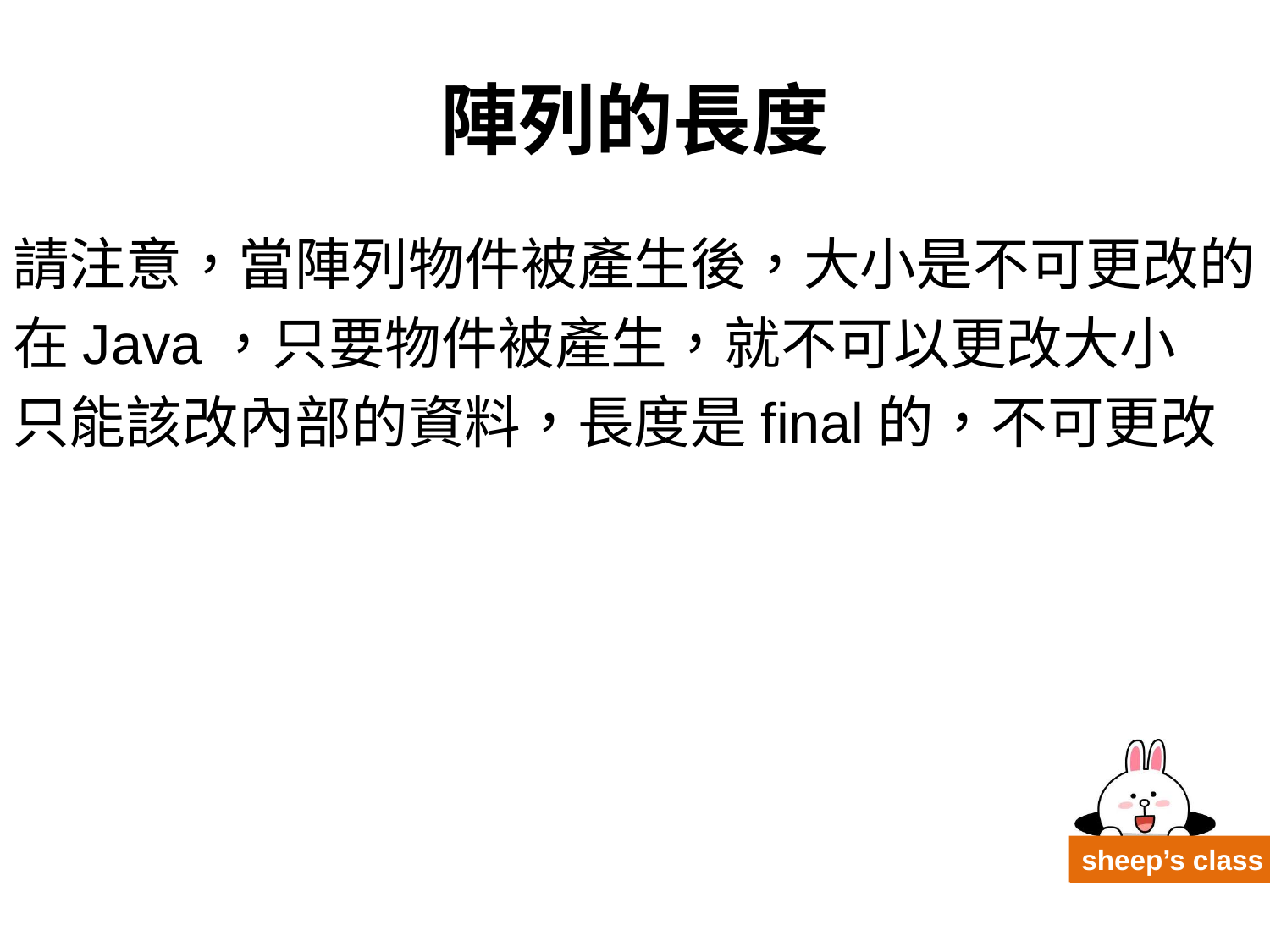

# 陣列的長度
請注意，當陣列物件被產生後，大小是不可更改的
在Java，只要物件被產生，就不可以更改大小
只能該改內部的資料，長度是final的，不可更改